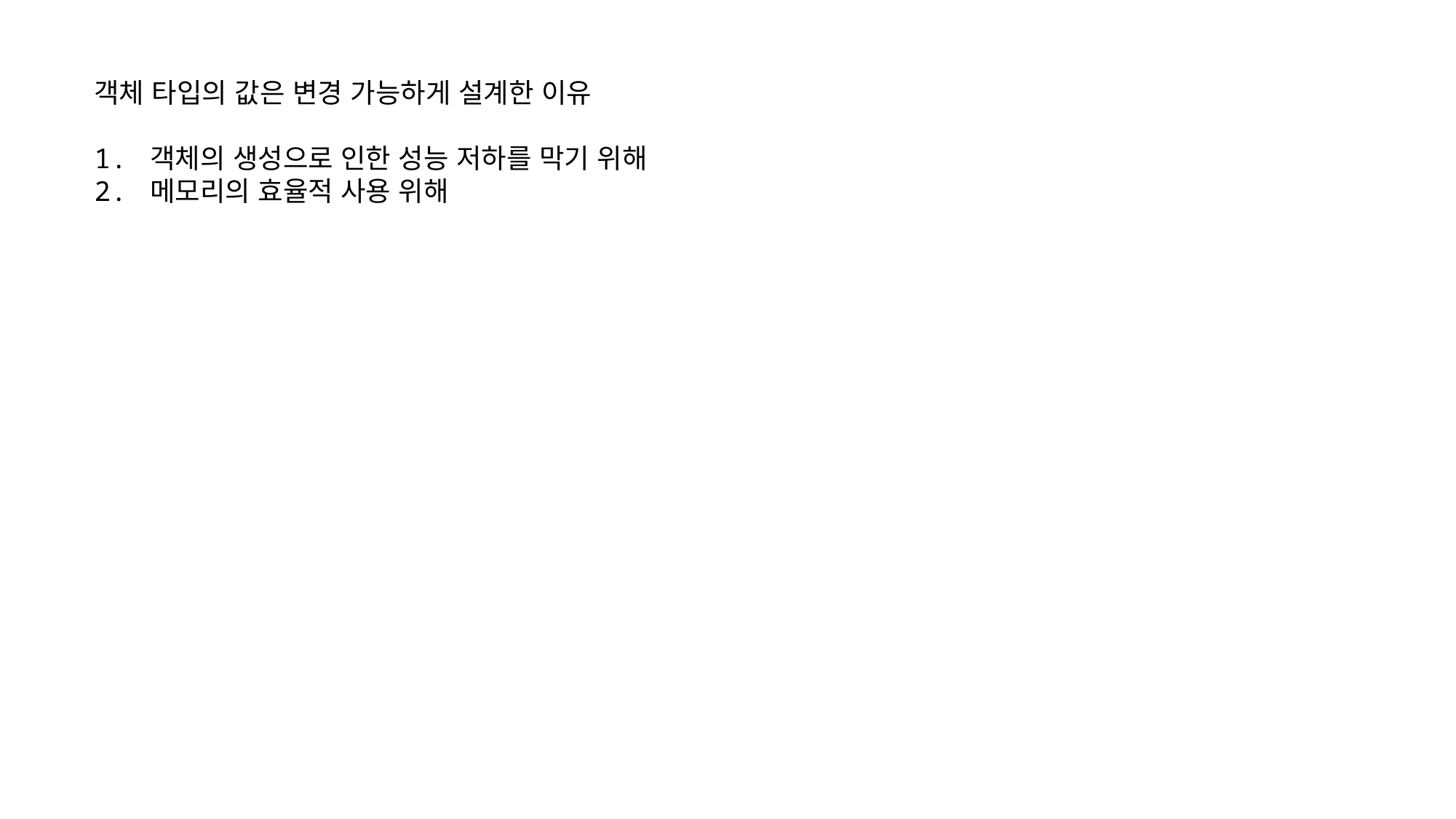

객체 타입의 값은 변경 가능하게 설계한 이유

1. 객체의 생성으로 인한 성능 저하를 막기 위해
2. 메모리의 효율적 사용 위해